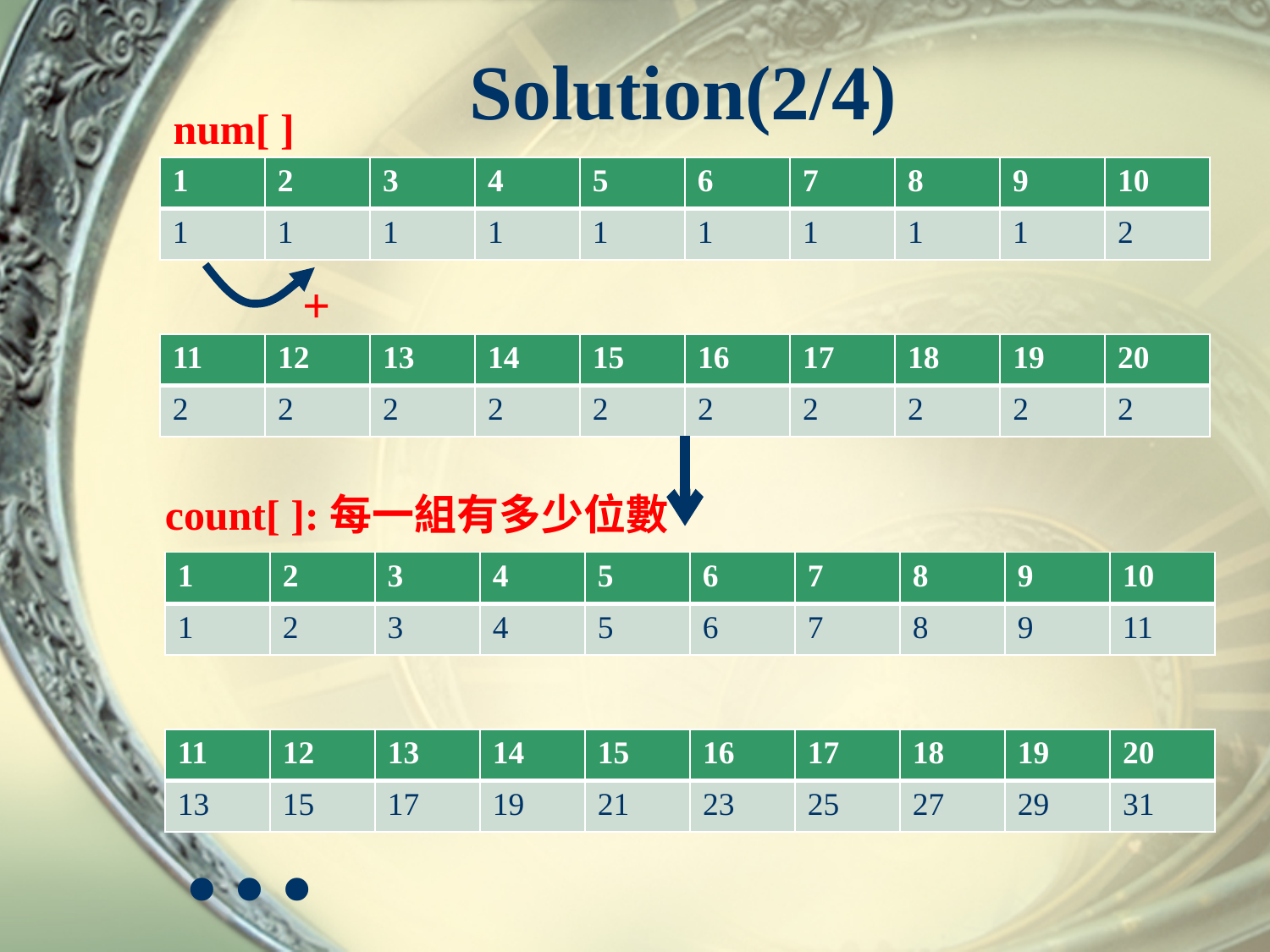

# Solution(2/4)
num[ ]
| 1 | 2 | 3 | 4 | 5 | 6 | 7 | 8 | 9 | 10 |
| --- | --- | --- | --- | --- | --- | --- | --- | --- | --- |
| 1 | 1 | 1 | 1 | 1 | 1 | 1 | 1 | 1 | 2 |

+
| 11 | 12 | 13 | 14 | 15 | 16 | 17 | 18 | 19 | 20 |
| --- | --- | --- | --- | --- | --- | --- | --- | --- | --- |
| 2 | 2 | 2 | 2 | 2 | 2 | 2 | 2 | 2 | 2 |
count[ ]:每一組有多少位數
| 1 | 2 | 3 | 4 | 5 | 6 | 7 | 8 | 9 | 10 |
| --- | --- | --- | --- | --- | --- | --- | --- | --- | --- |
| 1 | 2 | 3 | 4 | 5 | 6 | 7 | 8 | 9 | 11 |
| 11 | 12 | 13 | 14 | 15 | 16 | 17 | 18 | 19 | 20 |
| --- | --- | --- | --- | --- | --- | --- | --- | --- | --- |
| 13 | 15 | 17 | 19 | 21 | 23 | 25 | 27 | 29 | 31 |
…